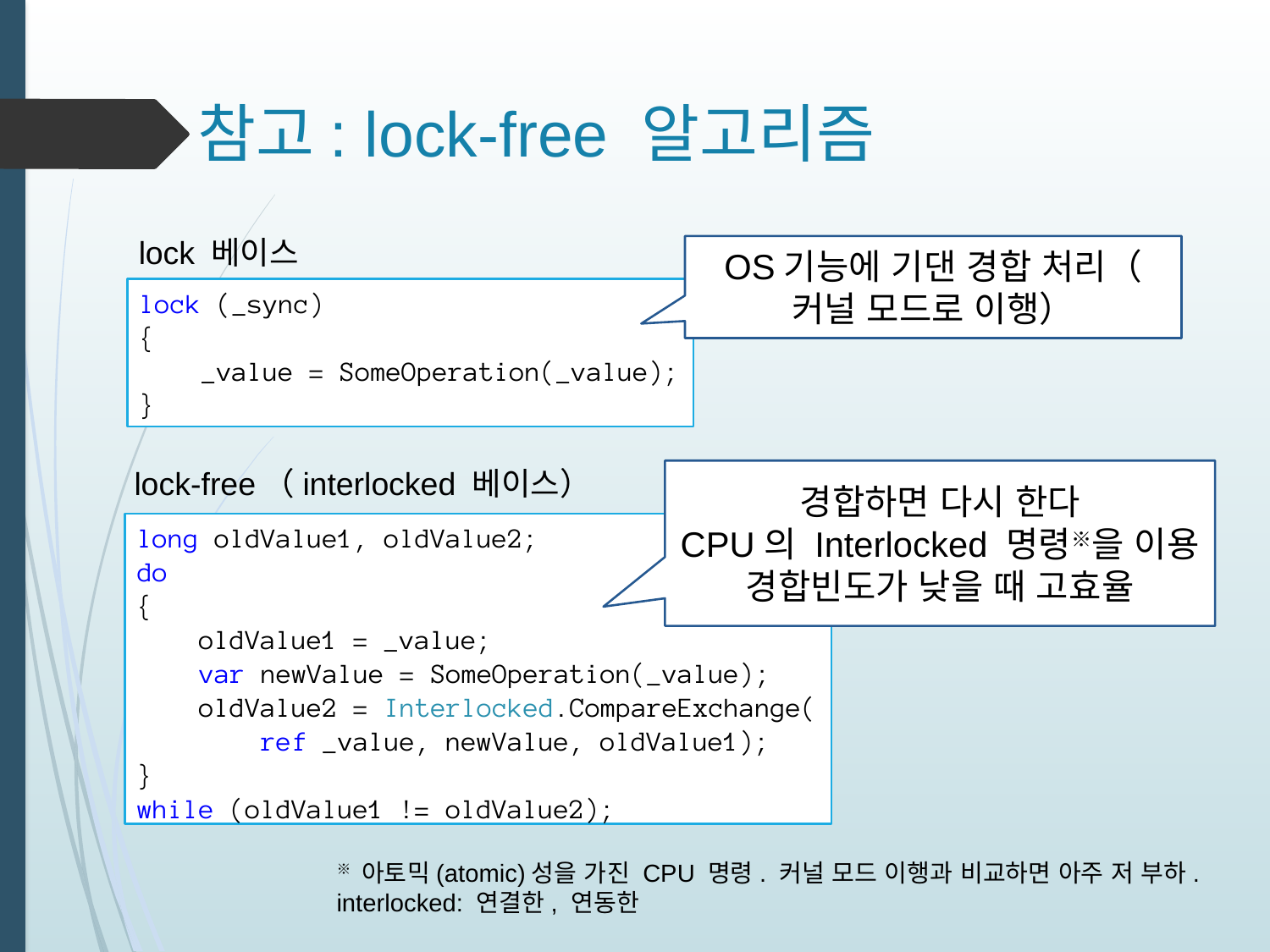

# 참고: lock-free 알고리즘
lock 베이스
OS기능에 기댄 경합 처리（커널 모드로 이행）
lock (_sync)
{
    _value = SomeOperation(_value);
}
lock-free（interlocked 베이스）
경합하면 다시 한다
CPU의 Interlocked 명령※을 이용
경합빈도가 낮을 때 고효율
long oldValue1, oldValue2;
do
{
    oldValue1 = _value;
    var newValue = SomeOperation(_value);
    oldValue2 = Interlocked.CompareExchange(
        ref _value, newValue, oldValue1);
}
while (oldValue1 != oldValue2);
※	아토믹(atomic)성을 가진 CPU 명령. 커널 모드 이행과 비교하면 아주 저 부하.
interlocked: 연결한, 연동한